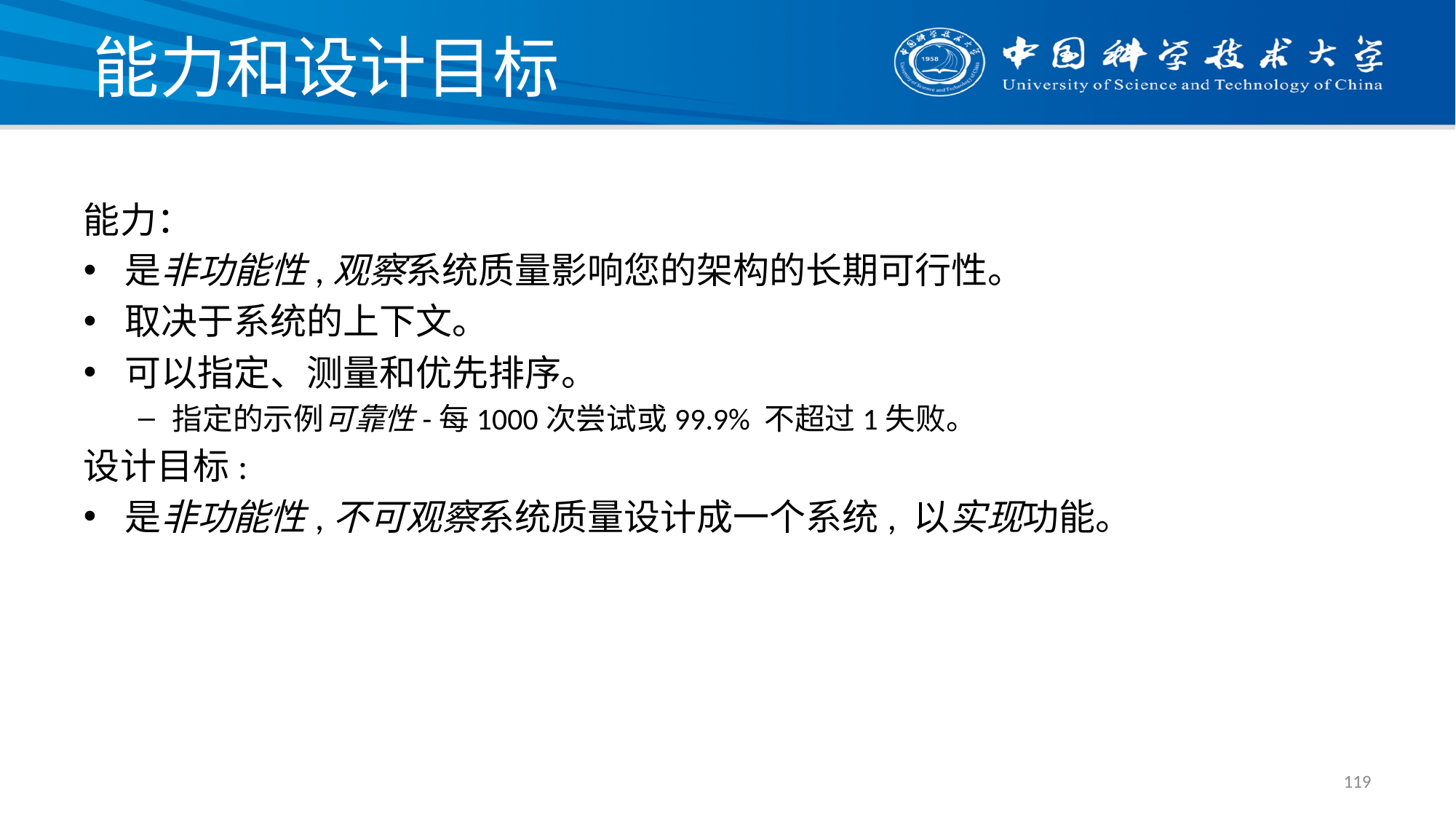

# 能力和设计目标
能力：
是非功能性,观察系统质量影响您的架构的长期可行性。
取决于系统的上下文。
可以指定、测量和优先排序。
指定的示例可靠性-每1000次尝试或99.9% 不超过1失败。
设计目标:
是非功能性,不可观察系统质量设计成一个系统, 以实现功能。
119